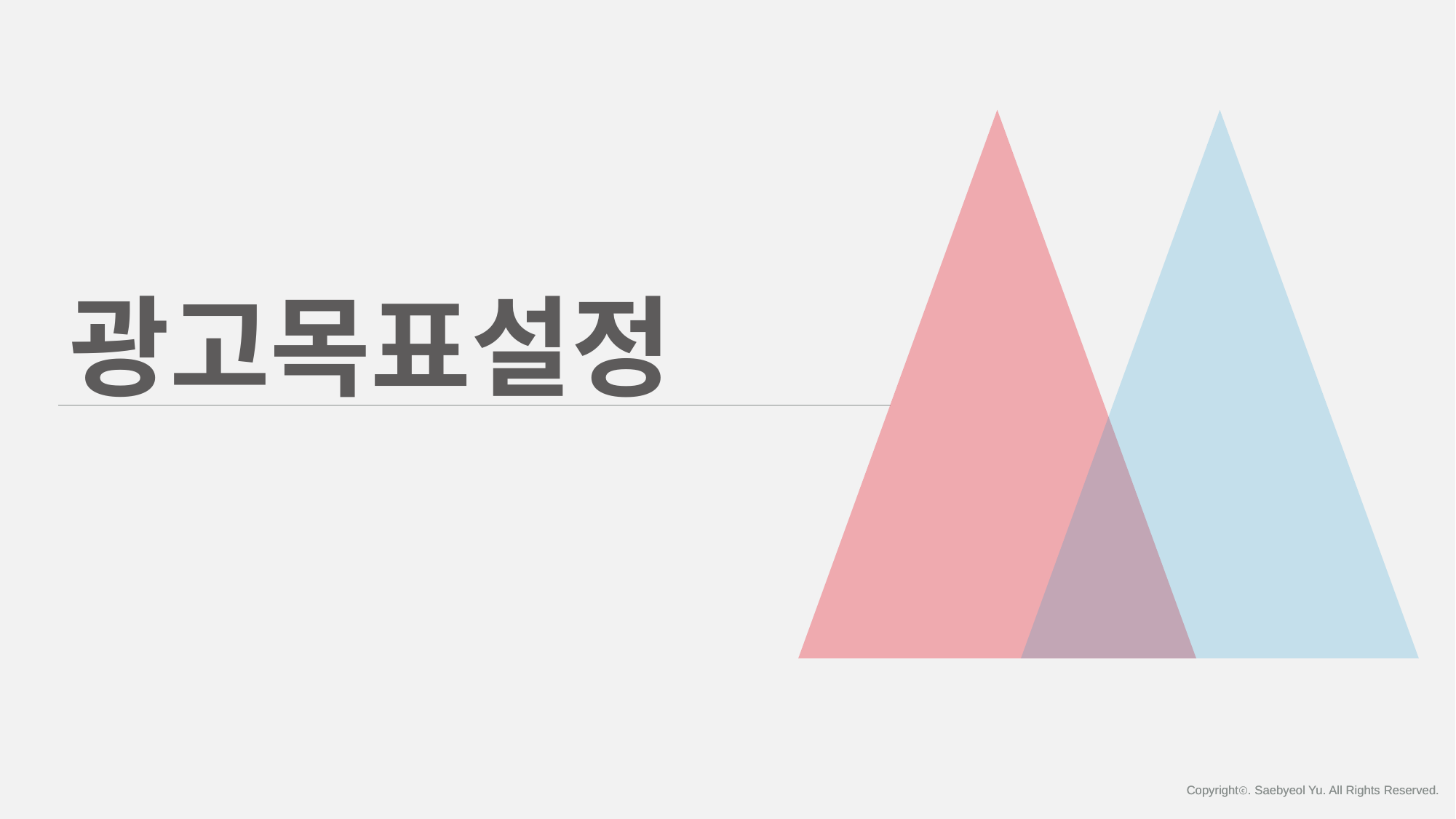

광고목표설정
Copyrightⓒ. Saebyeol Yu. All Rights Reserved.